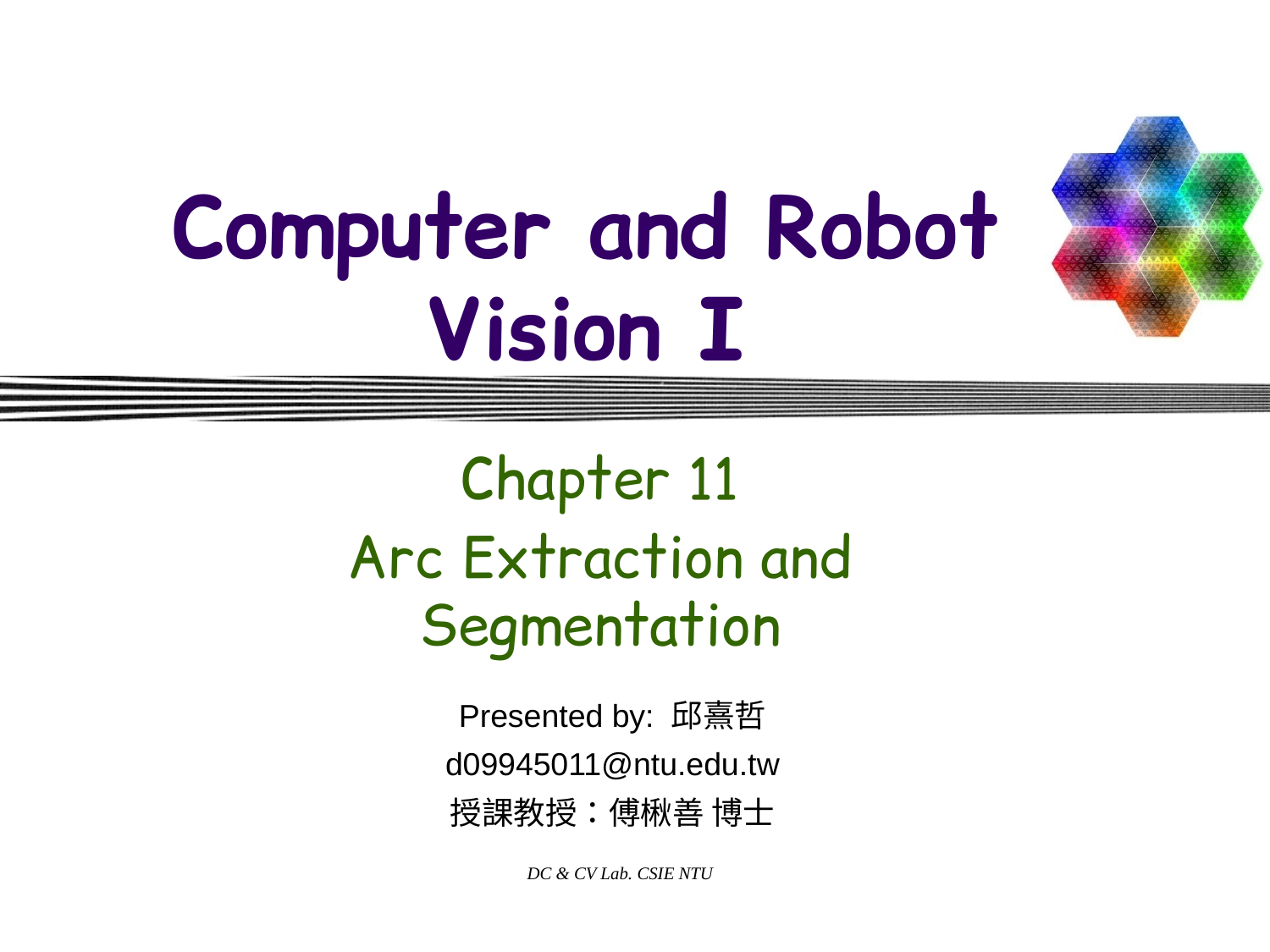

# Computer and Robot Vision I
Chapter 11
Arc Extraction and Segmentation

Presented by: 邱熹哲
d09945011@ntu.edu.tw
授課教授：傅楸善 博士
DC & CV Lab. CSIE NTU